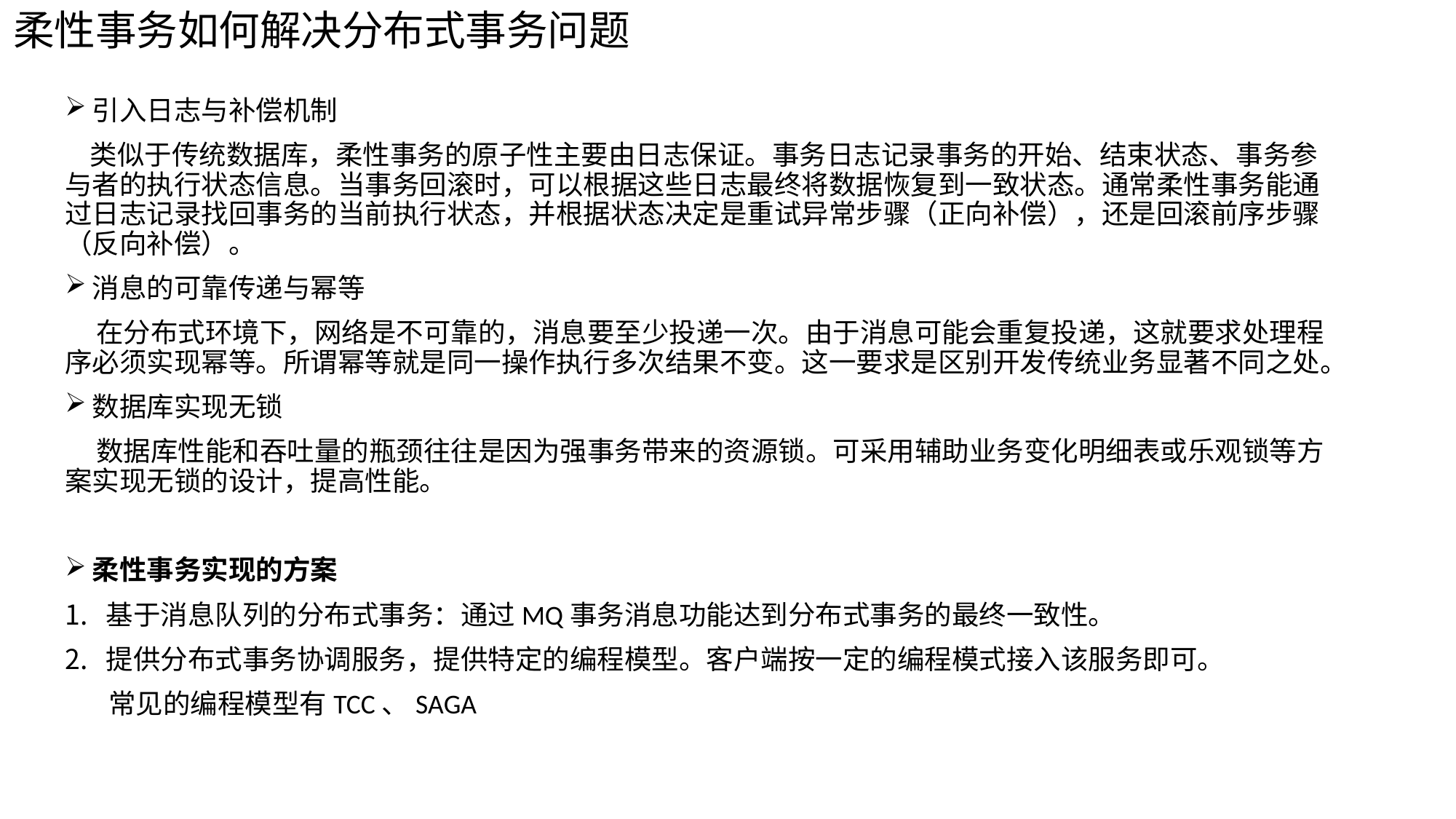

# 柔性事务如何解决分布式事务问题
引入日志与补偿机制
   类似于传统数据库，柔性事务的原子性主要由日志保证。事务日志记录事务的开始、结束状态、事务参与者的执行状态信息。当事务回滚时，可以根据这些日志最终将数据恢复到一致状态。通常柔性事务能通过日志记录找回事务的当前执行状态，并根据状态决定是重试异常步骤（正向补偿），还是回滚前序步骤（反向补偿）。
消息的可靠传递与幂等
    在分布式环境下，网络是不可靠的，消息要至少投递一次。由于消息可能会重复投递，这就要求处理程序必须实现幂等。所谓幂等就是同一操作执行多次结果不变。这一要求是区别开发传统业务显著不同之处。
数据库实现无锁
    数据库性能和吞吐量的瓶颈往往是因为强事务带来的资源锁。可采用辅助业务变化明细表或乐观锁等方案实现无锁的设计，提高性能。

柔性事务实现的方案
基于消息队列的分布式事务：通过MQ事务消息功能达到分布式事务的最终一致性。
提供分布式事务协调服务，提供特定的编程模型。客户端按一定的编程模式接入该服务即可。
      常见的编程模型有TCC、SAGA